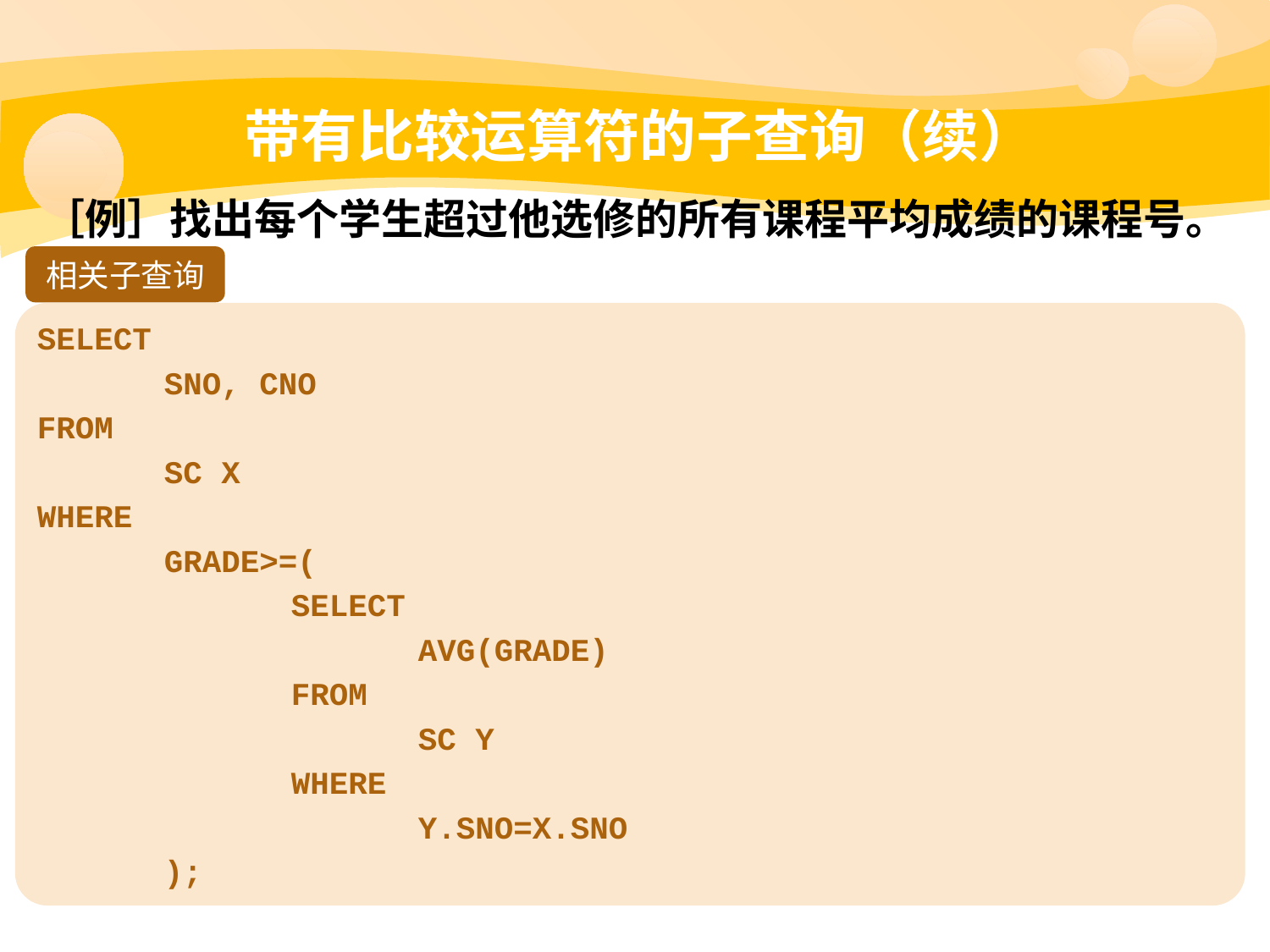

# 带有比较运算符的子查询（续）
［例］找出每个学生超过他选修的所有课程平均成绩的课程号。

相关子查询
SELECT
	SNO, CNO
FROM
	SC X
WHERE
	GRADE>=(
		SELECT
			AVG(GRADE)
		FROM
			SC Y
		WHERE
			Y.SNO=X.SNO
	);